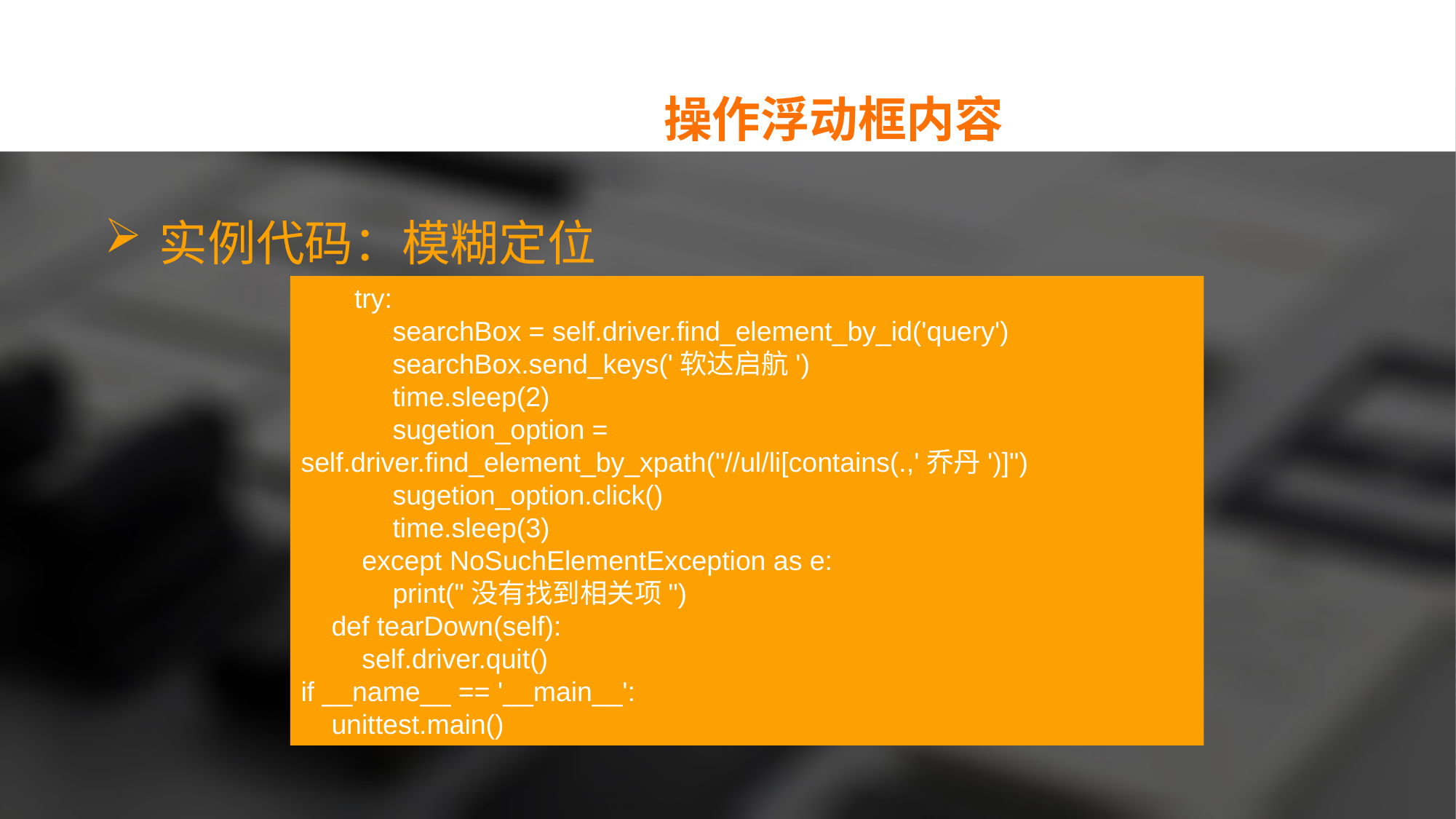

操作浮动框内容
实例代码：模糊定位
       try:
            searchBox = self.driver.find_element_by_id('query')
            searchBox.send_keys('软达启航')
            time.sleep(2)
            sugetion_option = self.driver.find_element_by_xpath("//ul/li[contains(.,'乔丹')]")
            sugetion_option.click()
            time.sleep(3)
        except NoSuchElementException as e:
            print("没有找到相关项")
    def tearDown(self):
        self.driver.quit()
if __name__ == '__main__':
    unittest.main()